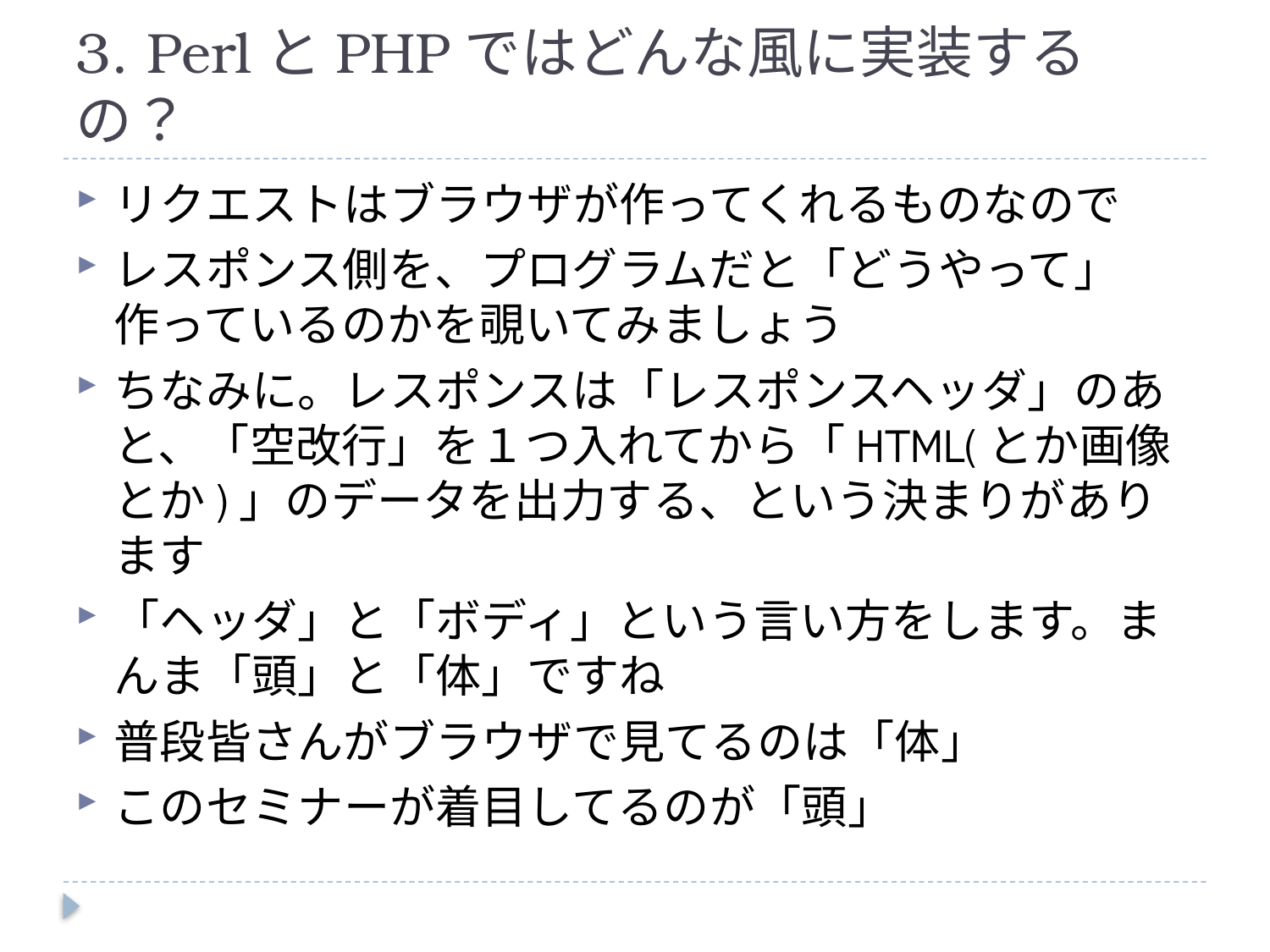

# 3. PerlとPHPではどんな風に実装するの？
リクエストはブラウザが作ってくれるものなので
レスポンス側を、プログラムだと「どうやって」作っているのかを覗いてみましょう
ちなみに。レスポンスは「レスポンスヘッダ」のあと、「空改行」を１つ入れてから「HTML(とか画像とか)」のデータを出力する、という決まりがあります
「ヘッダ」と「ボディ」という言い方をします。まんま「頭」と「体」ですね
普段皆さんがブラウザで見てるのは「体」
このセミナーが着目してるのが「頭」